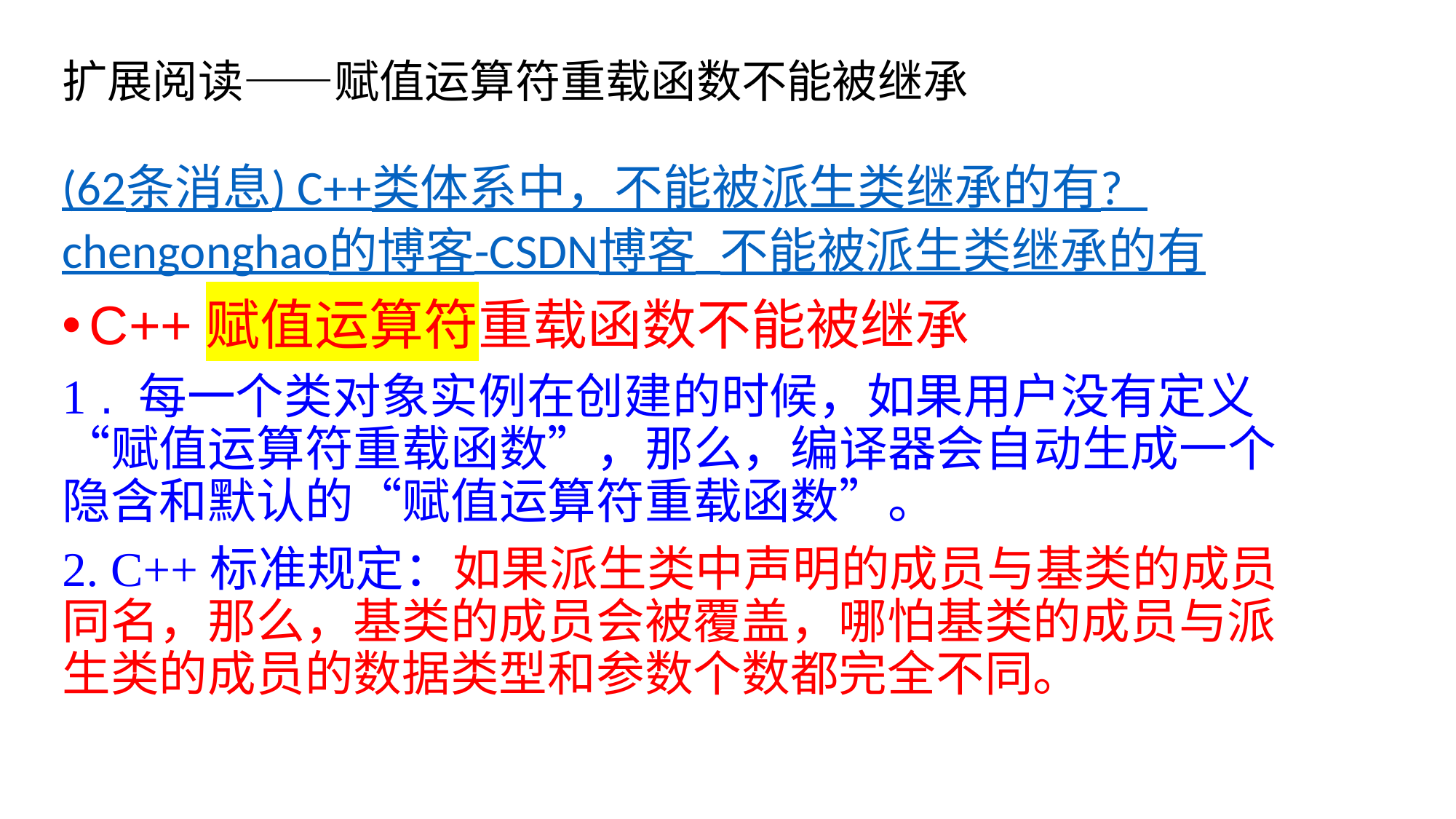

# 扩展阅读——赋值运算符重载函数不能被继承
(62条消息) C++类体系中，不能被派生类继承的有?_chengonghao的博客-CSDN博客_不能被派生类继承的有
C++赋值运算符重载函数不能被继承
1 . 每一个类对象实例在创建的时候，如果用户没有定义“赋值运算符重载函数”，那么，编译器会自动生成一个隐含和默认的“赋值运算符重载函数”。
2. C++标准规定：如果派生类中声明的成员与基类的成员同名，那么，基类的成员会被覆盖，哪怕基类的成员与派生类的成员的数据类型和参数个数都完全不同。